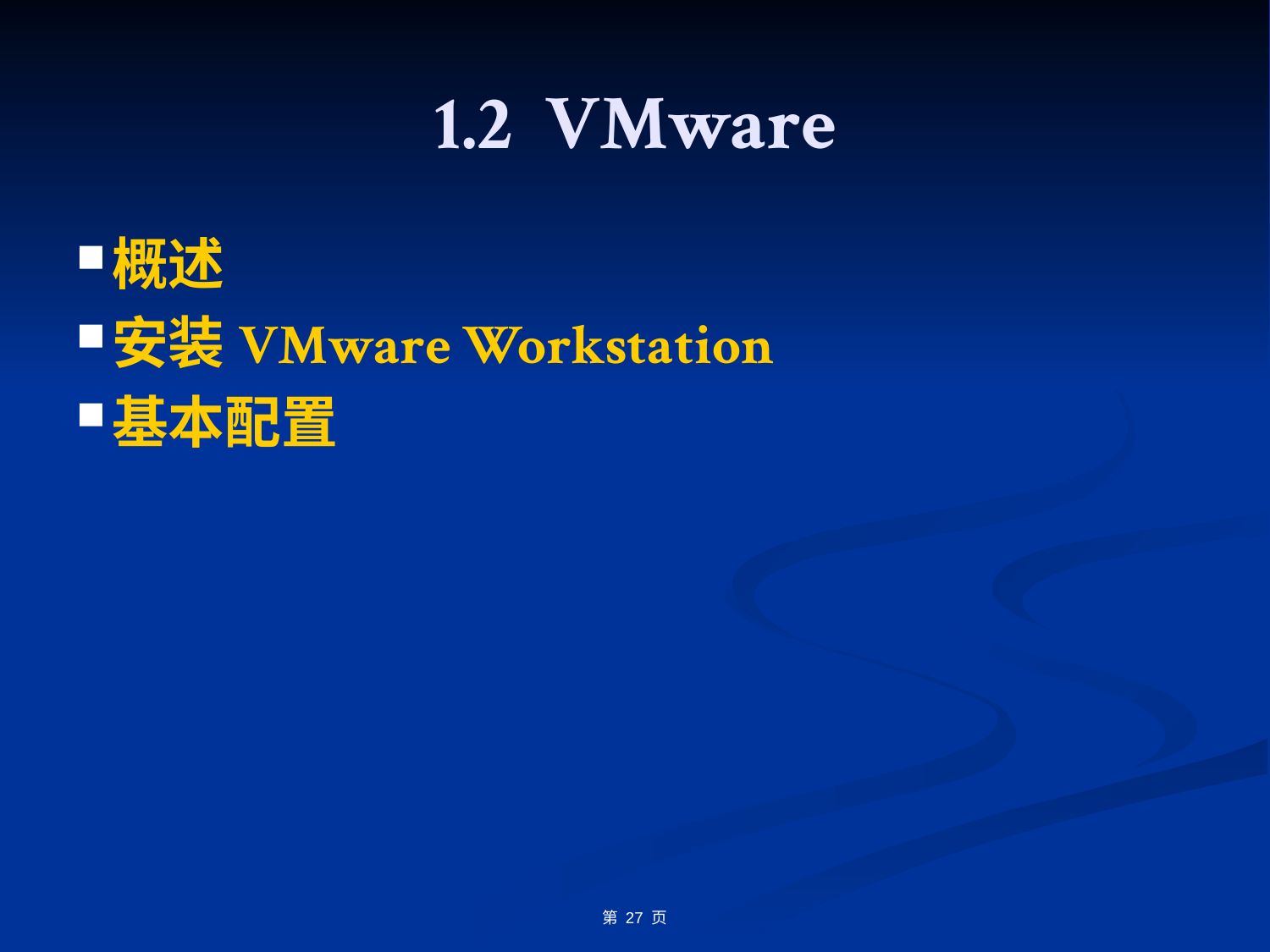

# 1.2  VMware
概述
安装VMware Workstation
基本配置

第 27 页